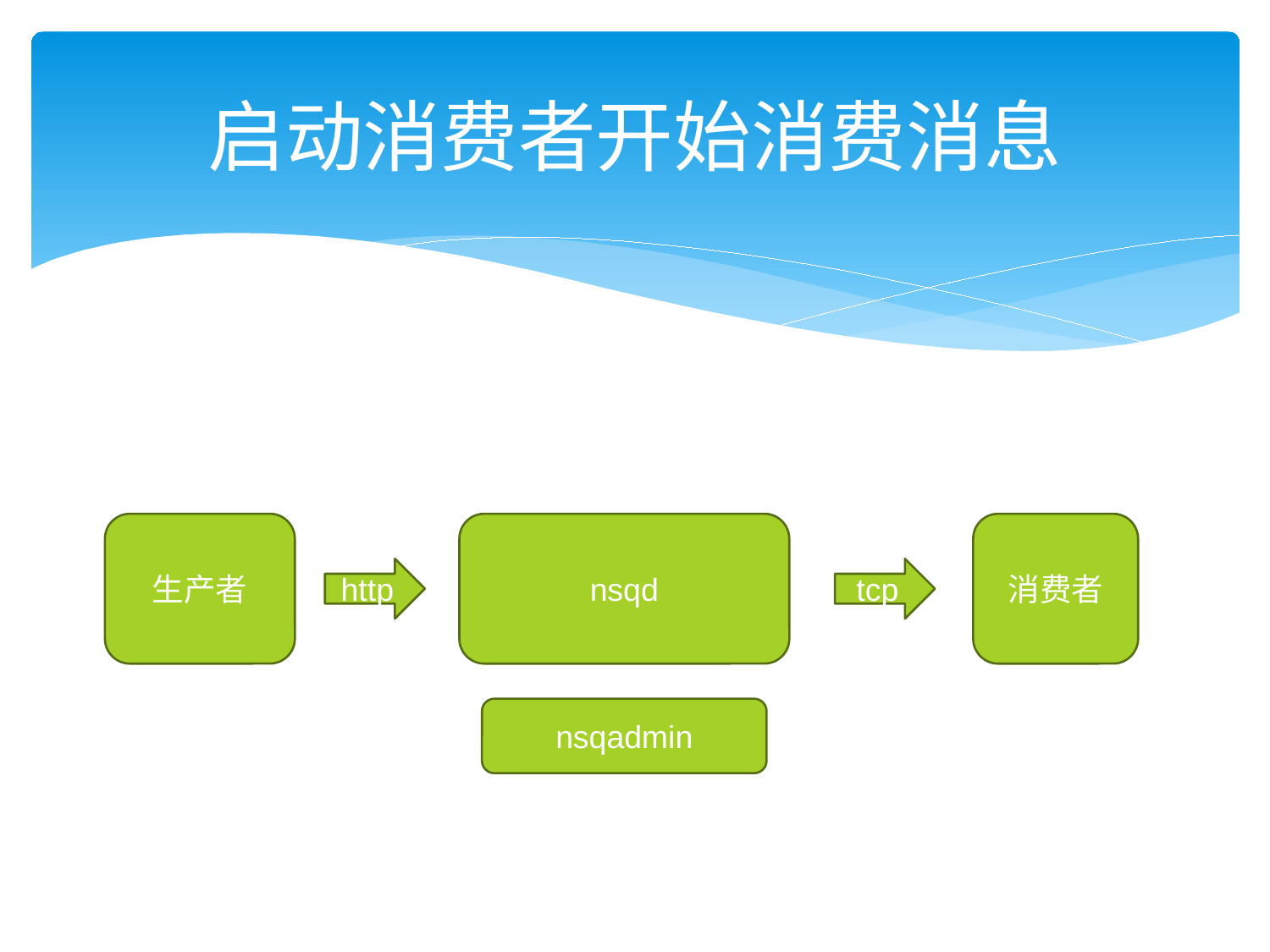

# 启动消费者开始消费消息

生产者
nsqd
消费者
http
tcp
nsqadmin